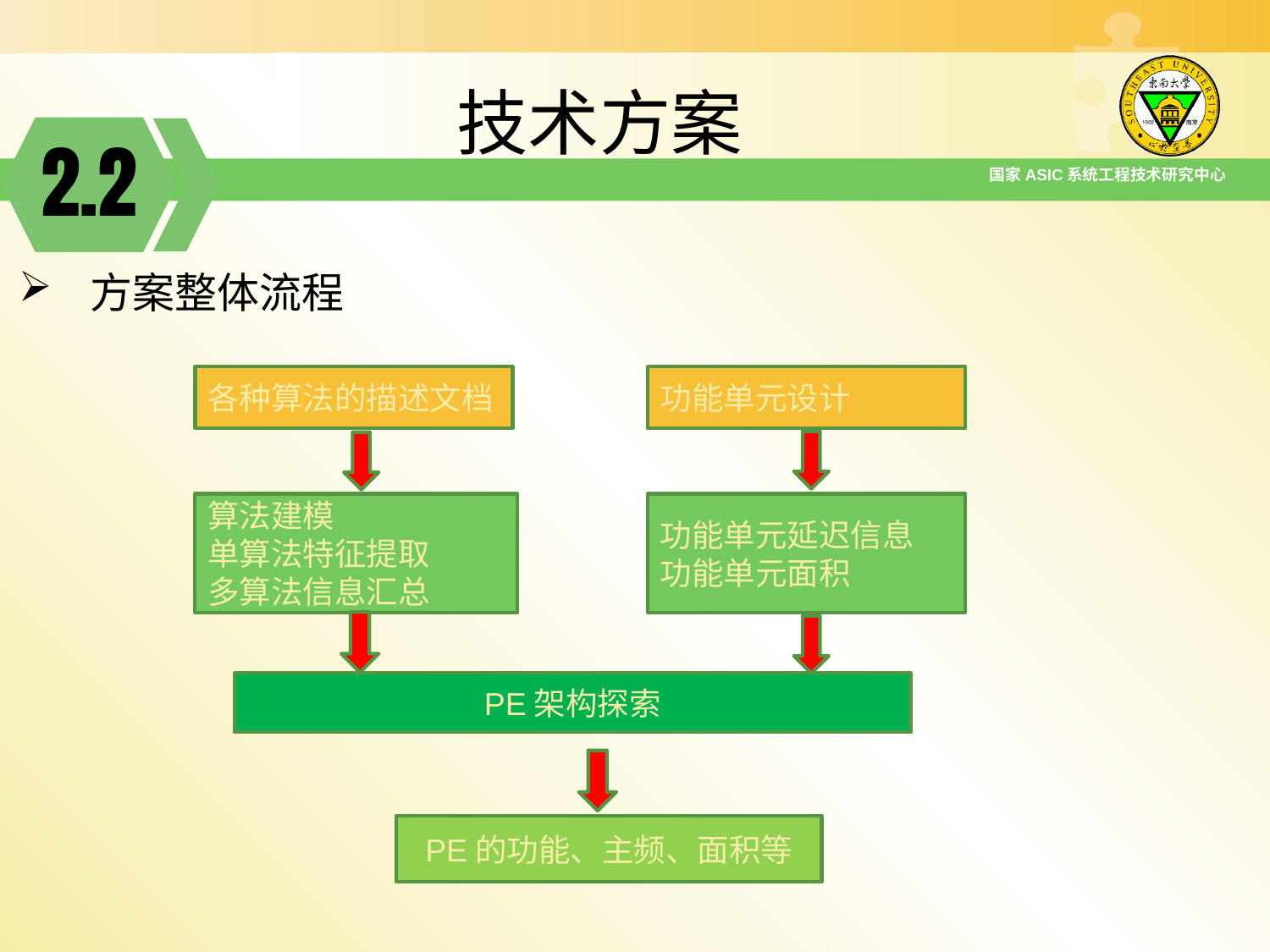

技术方案
2.2

国家ASIC系统工程技术研究中心
方案整体流程
各种算法的描述文档
功能单元设计

算法建模
单算法特征提取
多算法信息汇总
功能单元延迟信息
功能单元面积

PE架构探索

PE的功能、主频、面积等